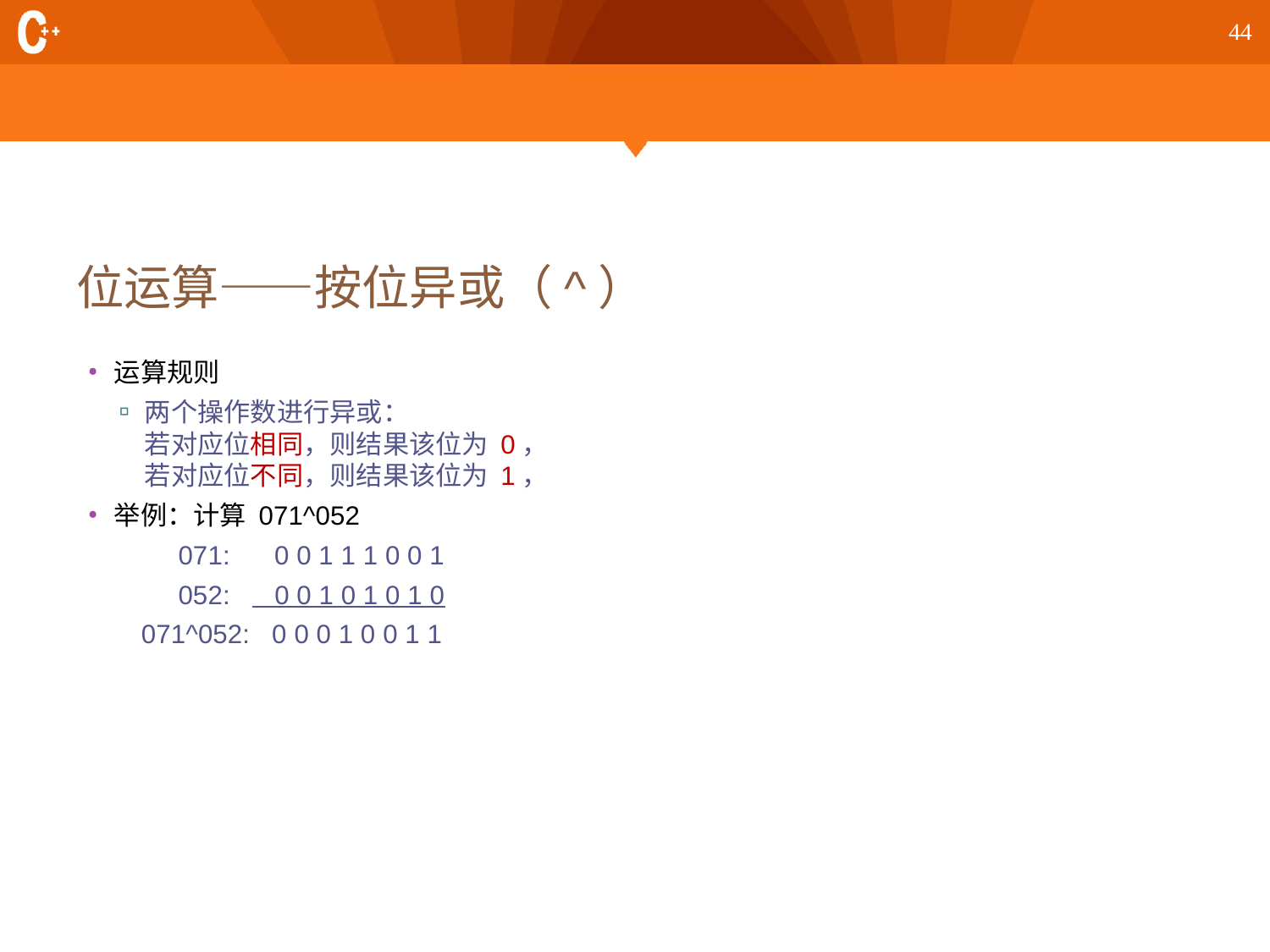

44
# 位运算——按位异或（^）
运算规则
两个操作数进行异或：
若对应位相同，则结果该位为 0，
若对应位不同，则结果该位为 1，
举例：计算 071^052
        071:      0 0 1 1 1 0 0 1
        052:      0 0 1 0 1 0 1 0
   071^052:   0 0 0 1 0 0 1 1